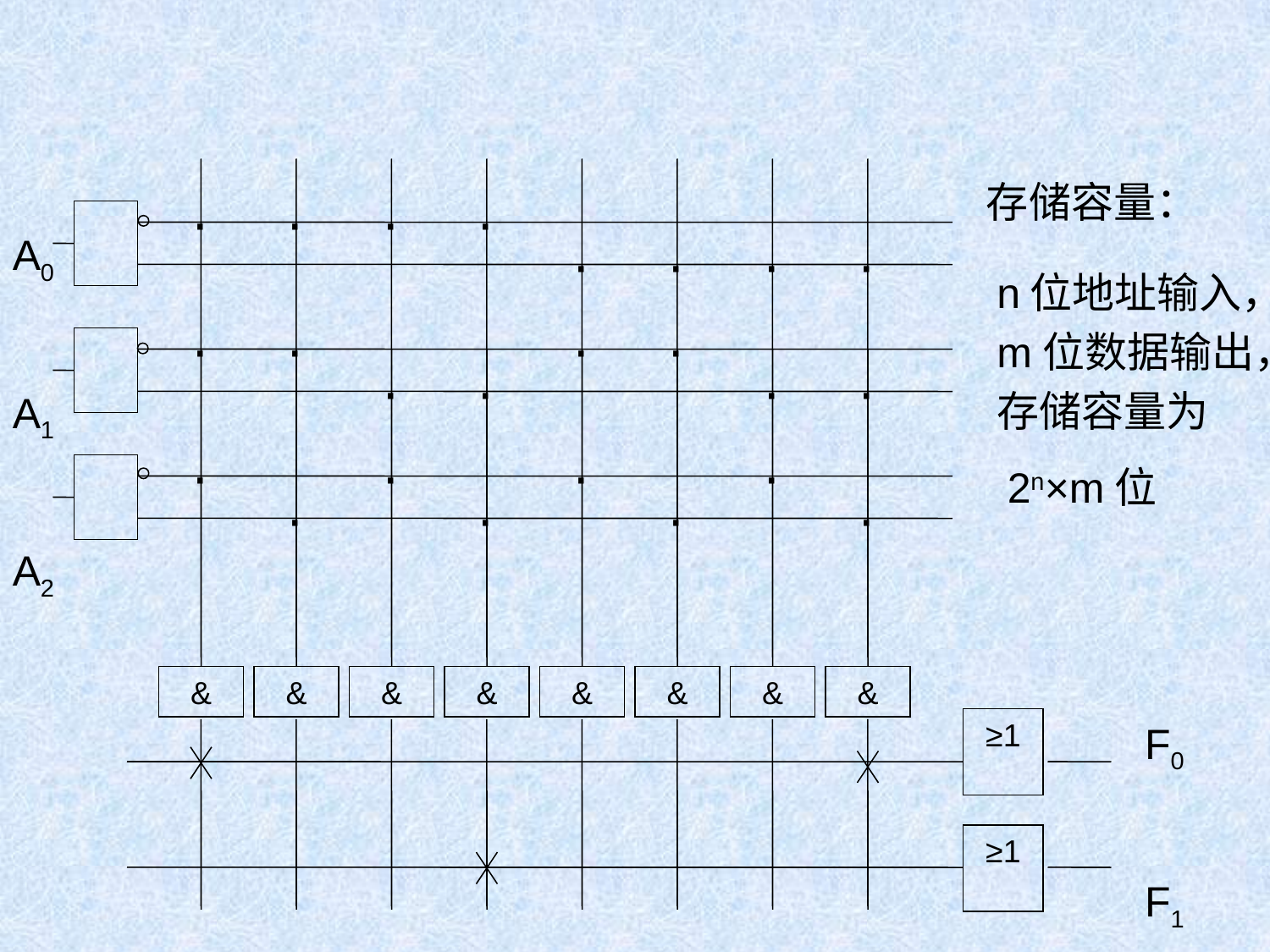

∙
∙
∙
∙

∙
∙
∙
∙

∙
∙
∙
∙

∙
∙
∙
∙

∙
∙
∙
∙

∙
∙
∙
∙

存储容量：

n位地址输入，
m位数据输出，
存储容量为

A0

A1

A2

2n×m位

&
&
&
&
&
&
&
&
≥1

F0

F1

≥1